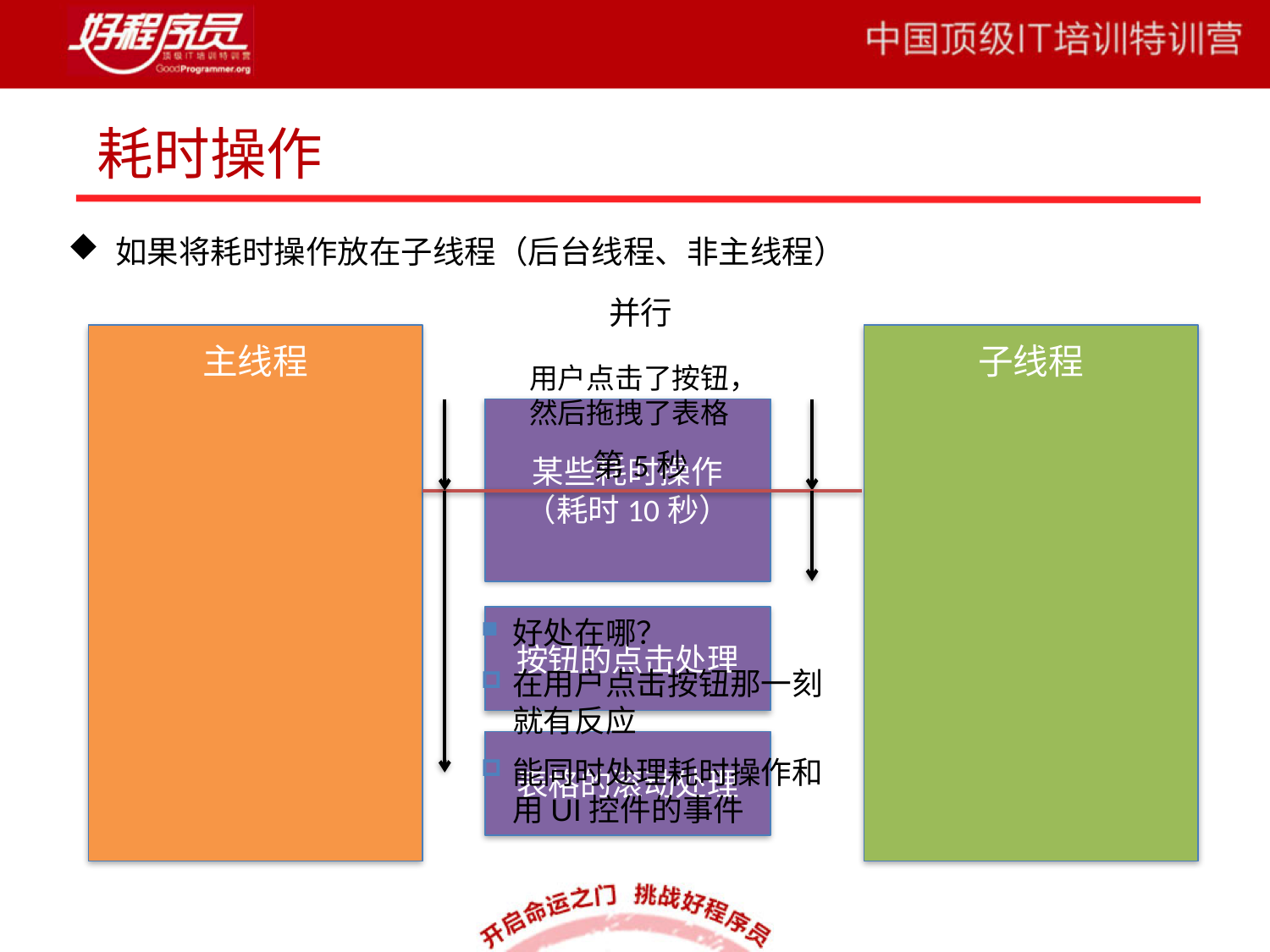

耗时操作
如果将耗时操作放在子线程（后台线程、非主线程）
并行

主线程

子线程

用户点击了按钮，然后拖拽了表格
某些耗时操作
（耗时10秒）
第5秒
好处在哪？
在用户点击按钮那一刻就有反应
能同时处理耗时操作和用UI控件的事件
按钮的点击处理
表格的滚动处理